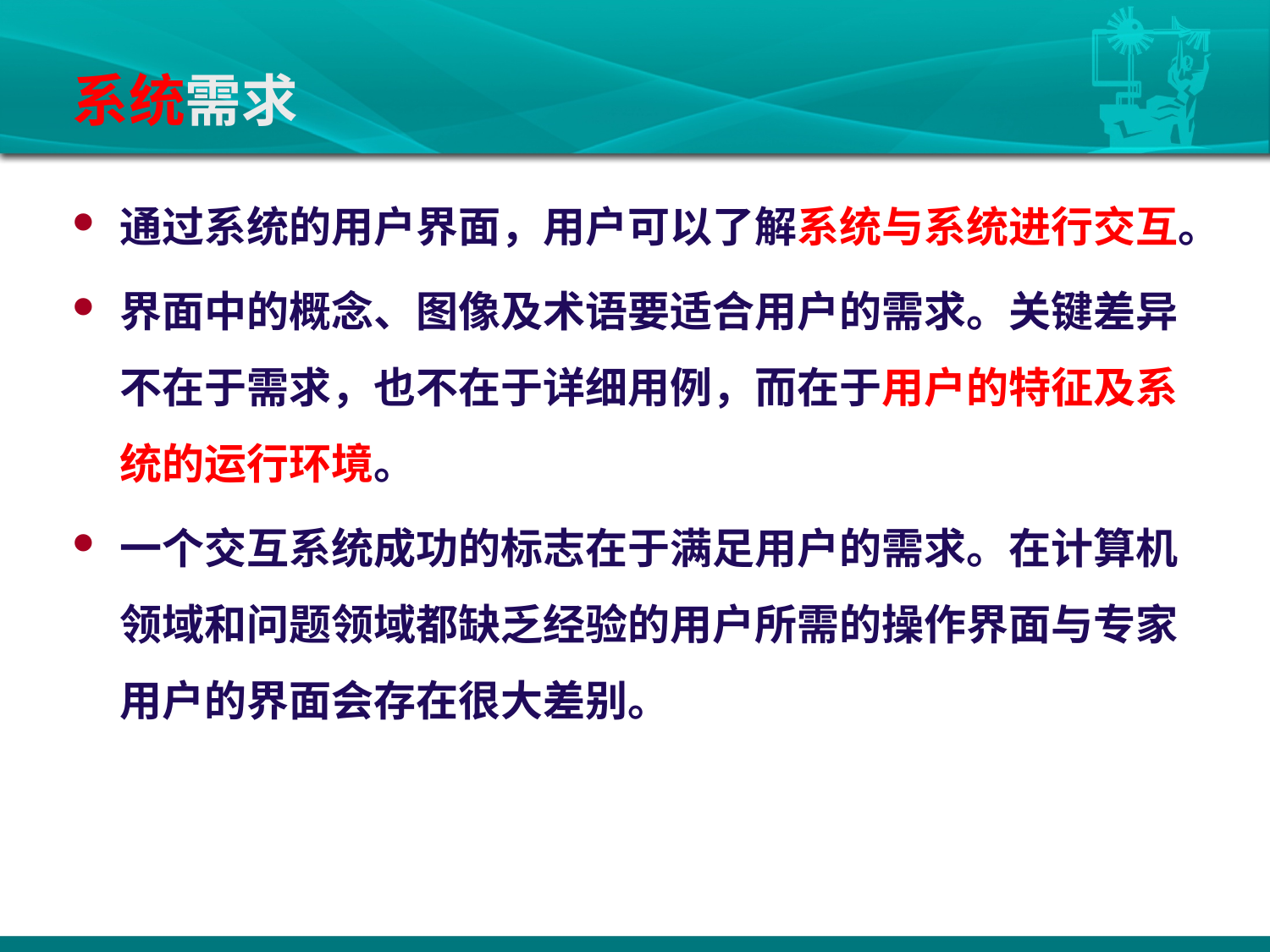

# 系统需求
通过系统的用户界面，用户可以了解系统与系统进行交互。
界面中的概念、图像及术语要适合用户的需求。关键差异不在于需求，也不在于详细用例，而在于用户的特征及系统的运行环境。
一个交互系统成功的标志在于满足用户的需求。在计算机领域和问题领域都缺乏经验的用户所需的操作界面与专家用户的界面会存在很大差别。